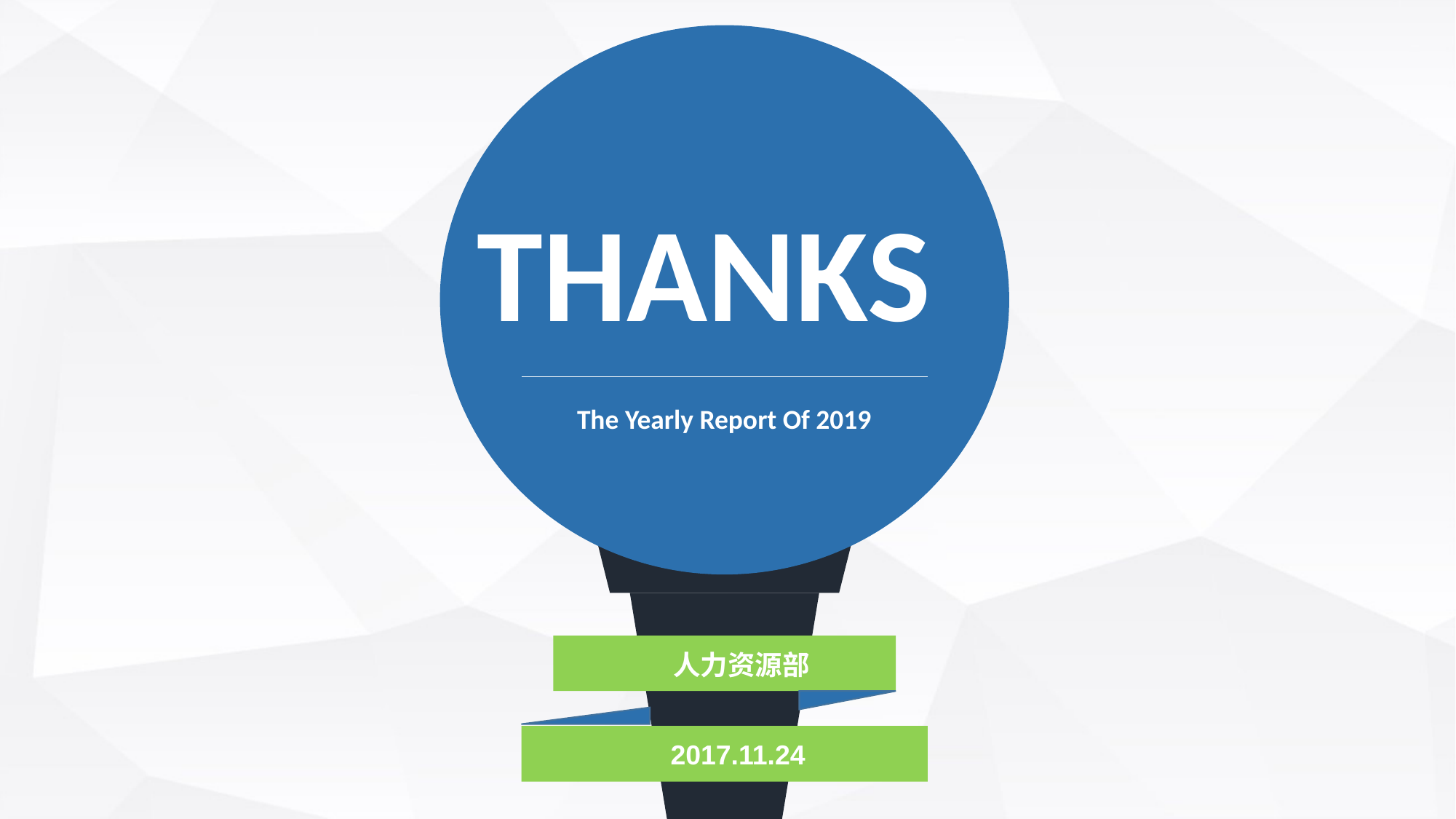

THANKS
The Yearly Report Of 2019

人力资源部

2017.11.24